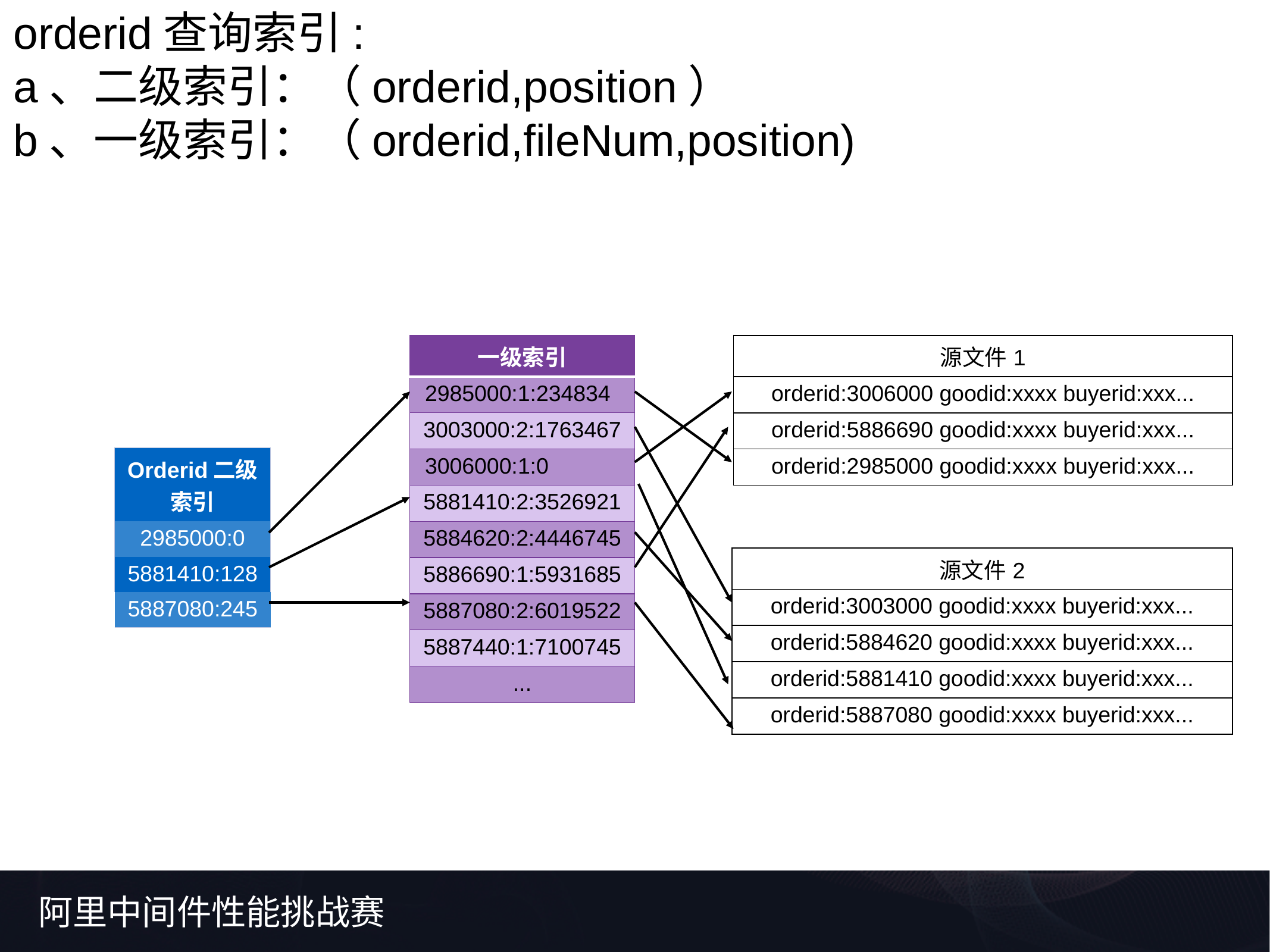

orderid查询索引:
a、二级索引：（orderid,position）
b、一级索引：（orderid,fileNum,position)
| 源文件1 |
| --- |
| orderid:3006000 goodid:xxxx buyerid:xxx... |
| orderid:5886690 goodid:xxxx buyerid:xxx... |
| orderid:2985000 goodid:xxxx buyerid:xxx... |
| 一级索引 |
| --- |
| 2985000:1:234834 |
| 3003000:2:1763467 |
| 3006000:1:0 |
| 5881410:2:3526921 |
| 5884620:2:4446745 |
| 5886690:1:5931685 |
| 5887080:2:6019522 |
| 5887440:1:7100745 |
| ... |
| Orderid二级索引 |
| --- |
| 2985000:0 |
| 5881410:128 |
| 5887080:245 |
| 源文件2 |
| --- |
| orderid:3003000 goodid:xxxx buyerid:xxx... |
| orderid:5884620 goodid:xxxx buyerid:xxx... |
| orderid:5881410 goodid:xxxx buyerid:xxx... |
| orderid:5887080 goodid:xxxx buyerid:xxx... |